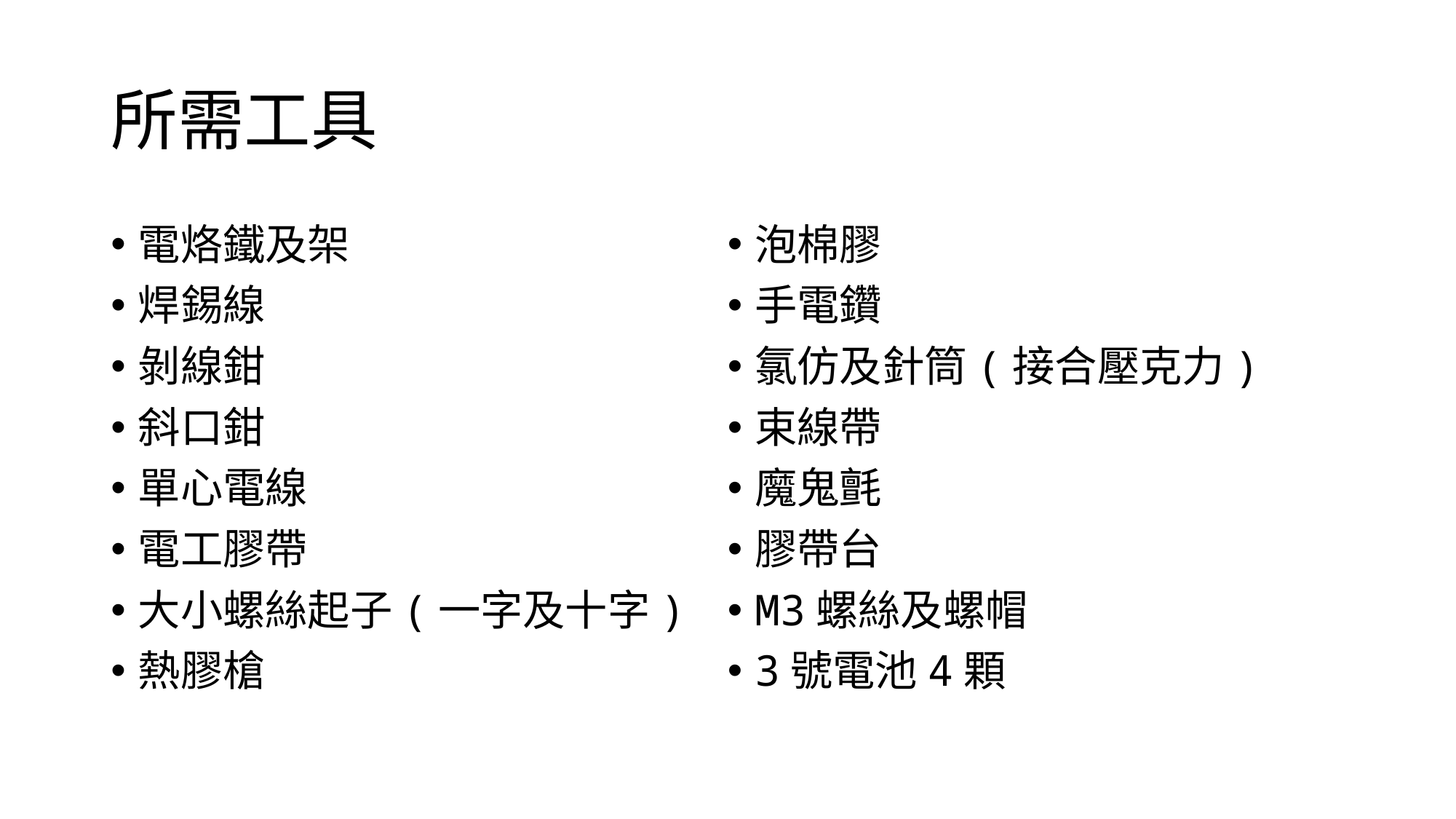

# 所需工具
電烙鐵及架
焊錫線
剝線鉗
斜口鉗
單心電線
電工膠帶
大小螺絲起子(一字及十字)
熱膠槍
泡棉膠
手電鑽
氯仿及針筒(接合壓克力)
束線帶
魔鬼氈
膠帶台
M3螺絲及螺帽
3號電池4顆